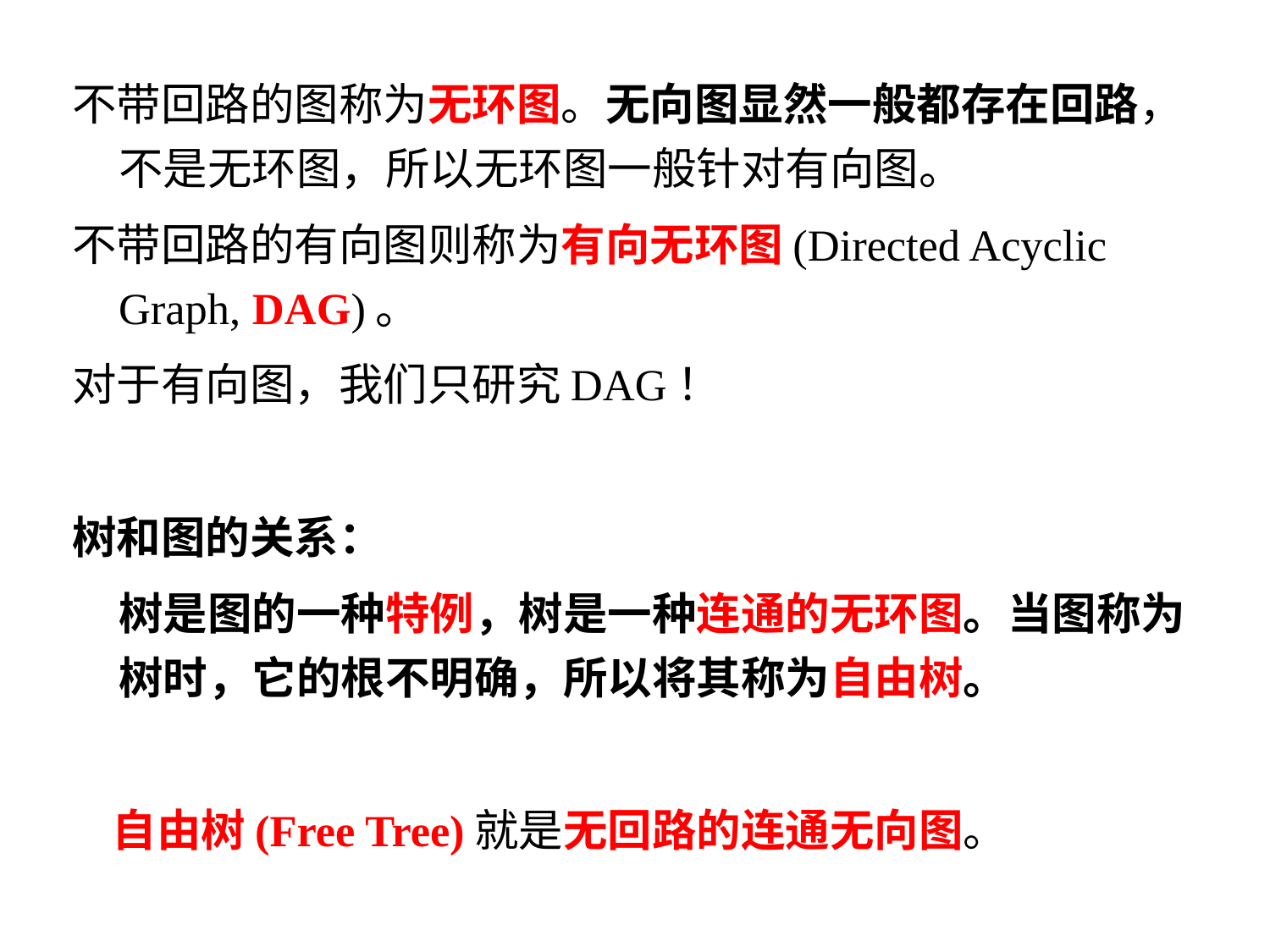

不带回路的图称为无环图。无向图显然一般都存在回路，不是无环图，所以无环图一般针对有向图。
不带回路的有向图则称为有向无环图(Directed Acyclic Graph, DAG)。
对于有向图，我们只研究DAG！

树和图的关系：
	树是图的一种特例，树是一种连通的无环图。当图称为树时，它的根不明确，所以将其称为自由树。

   自由树(Free Tree)就是无回路的连通无向图。